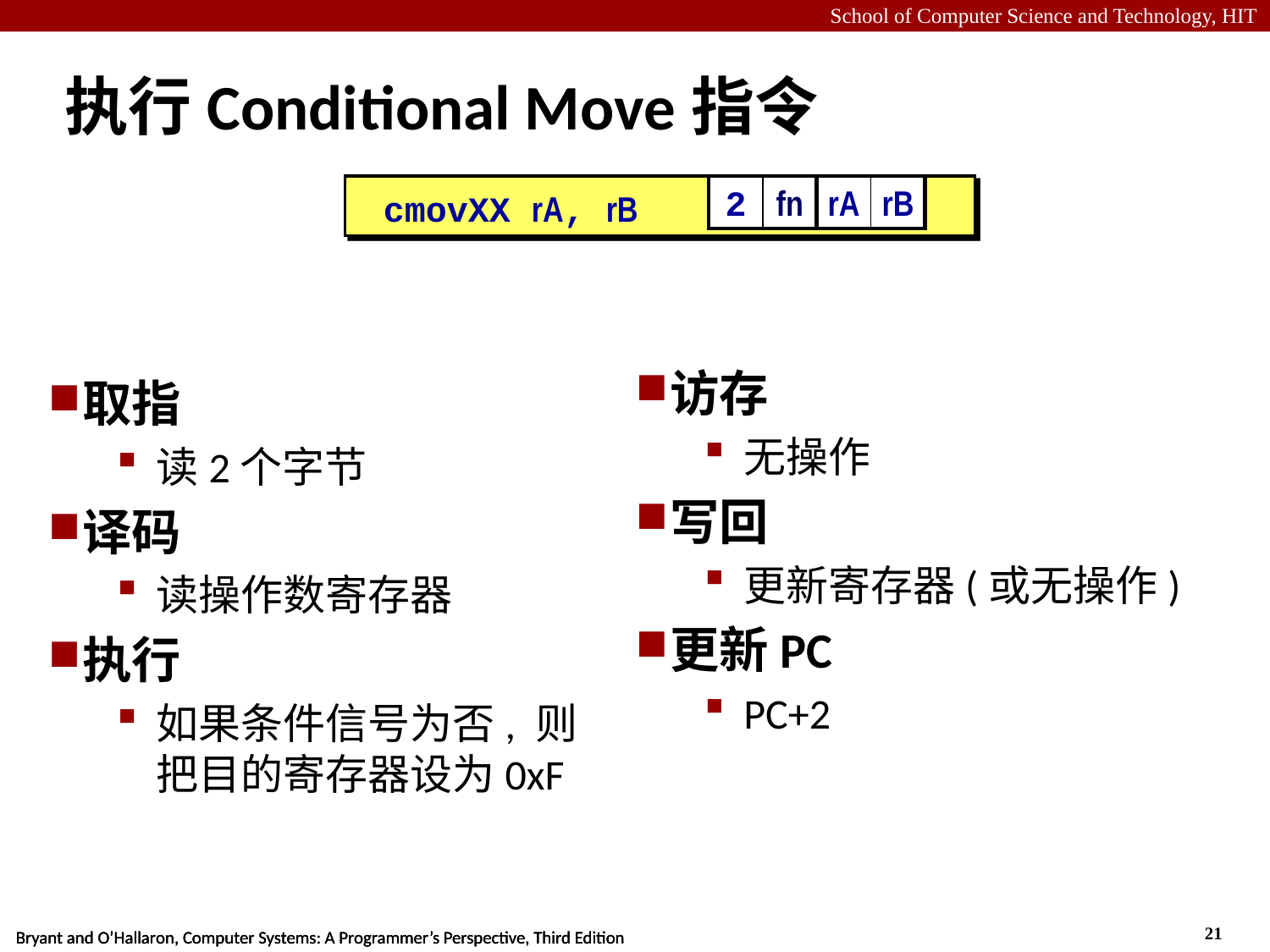

# 执行Conditional Move指令

2

fn
rA

rB
cmovXX rA, rB
访存
无操作
写回
更新寄存器(或无操作)
更新PC
PC+2
取指
读2个字节
译码
读操作数寄存器
执行
如果条件信号为否, 则把目的寄存器设为0xF